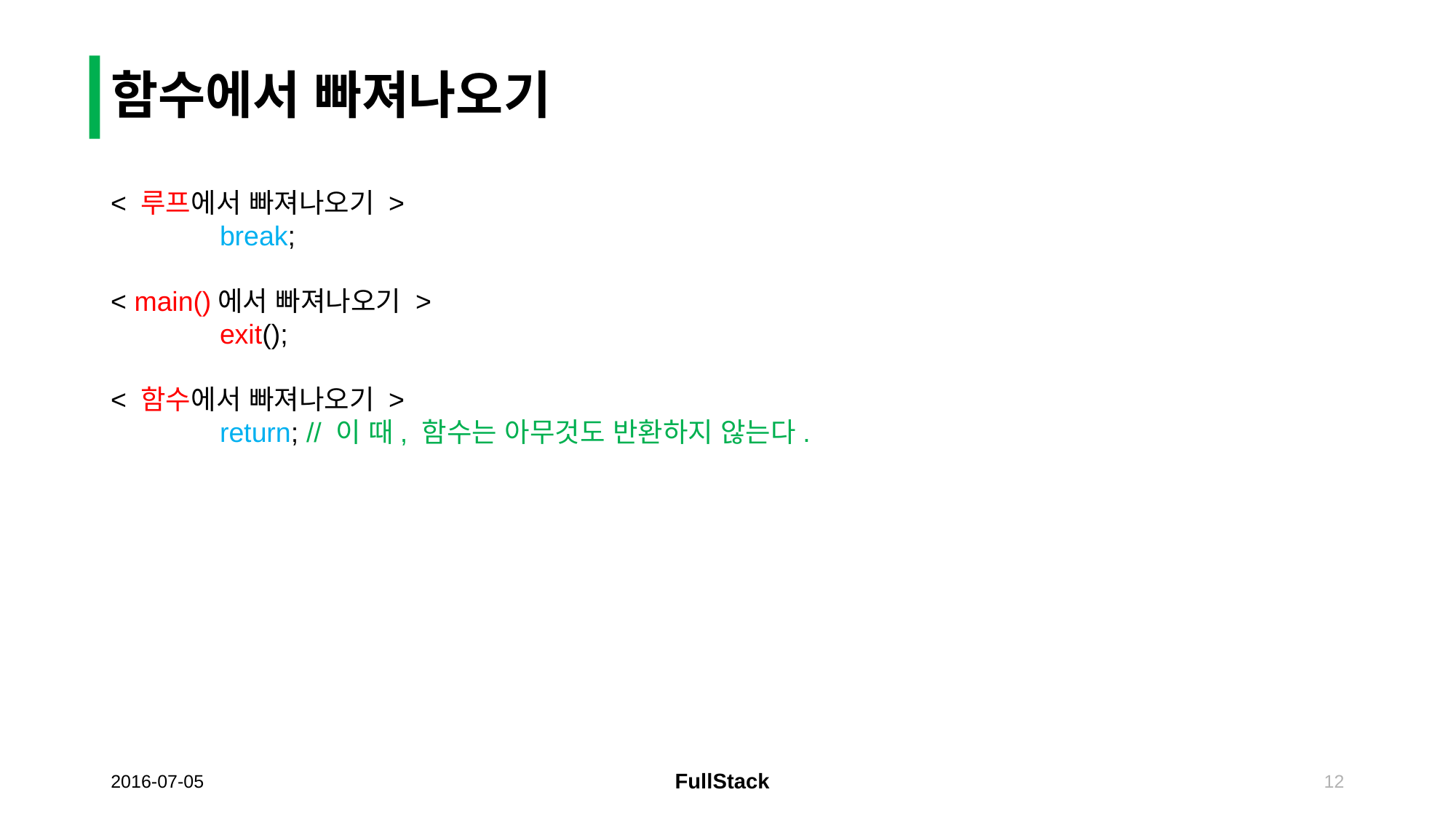

# 함수에서 빠져나오기
< 루프에서 빠져나오기 >
	break;

< main()에서 빠져나오기 >
	exit();

< 함수에서 빠져나오기 >
	return; // 이 때, 함수는 아무것도 반환하지 않는다.
2016-07-05
12